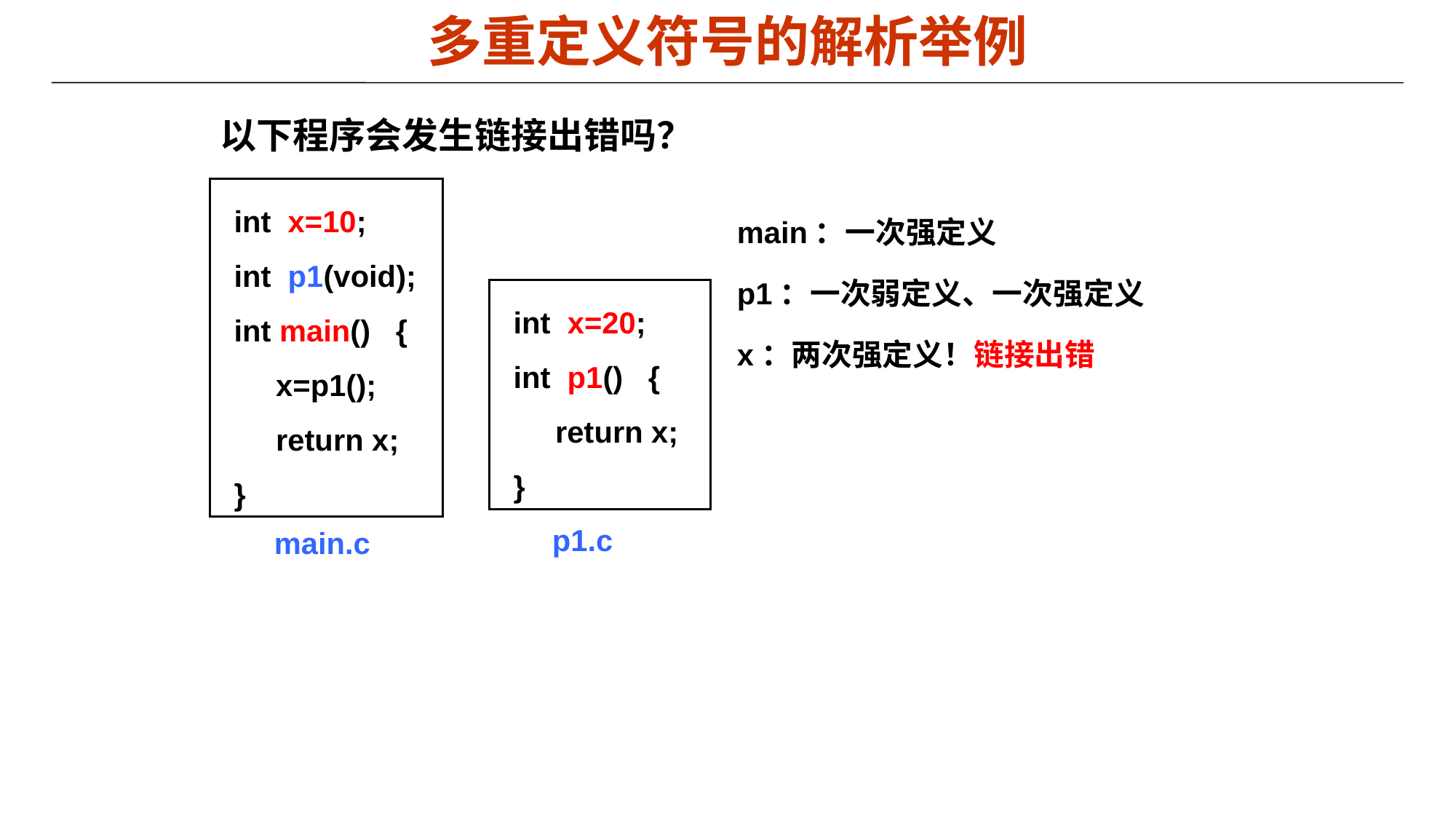

# 多重定义符号的解析举例
以下程序会发生链接出错吗？
int  x=10;
int  p1(void);
int main()   {
     x=p1();
     return x;
}
main：一次强定义
p1：一次弱定义、一次强定义
x：两次强定义！链接出错
int  x=20;
int  p1()   {
     return x;
}
p1.c
main.c